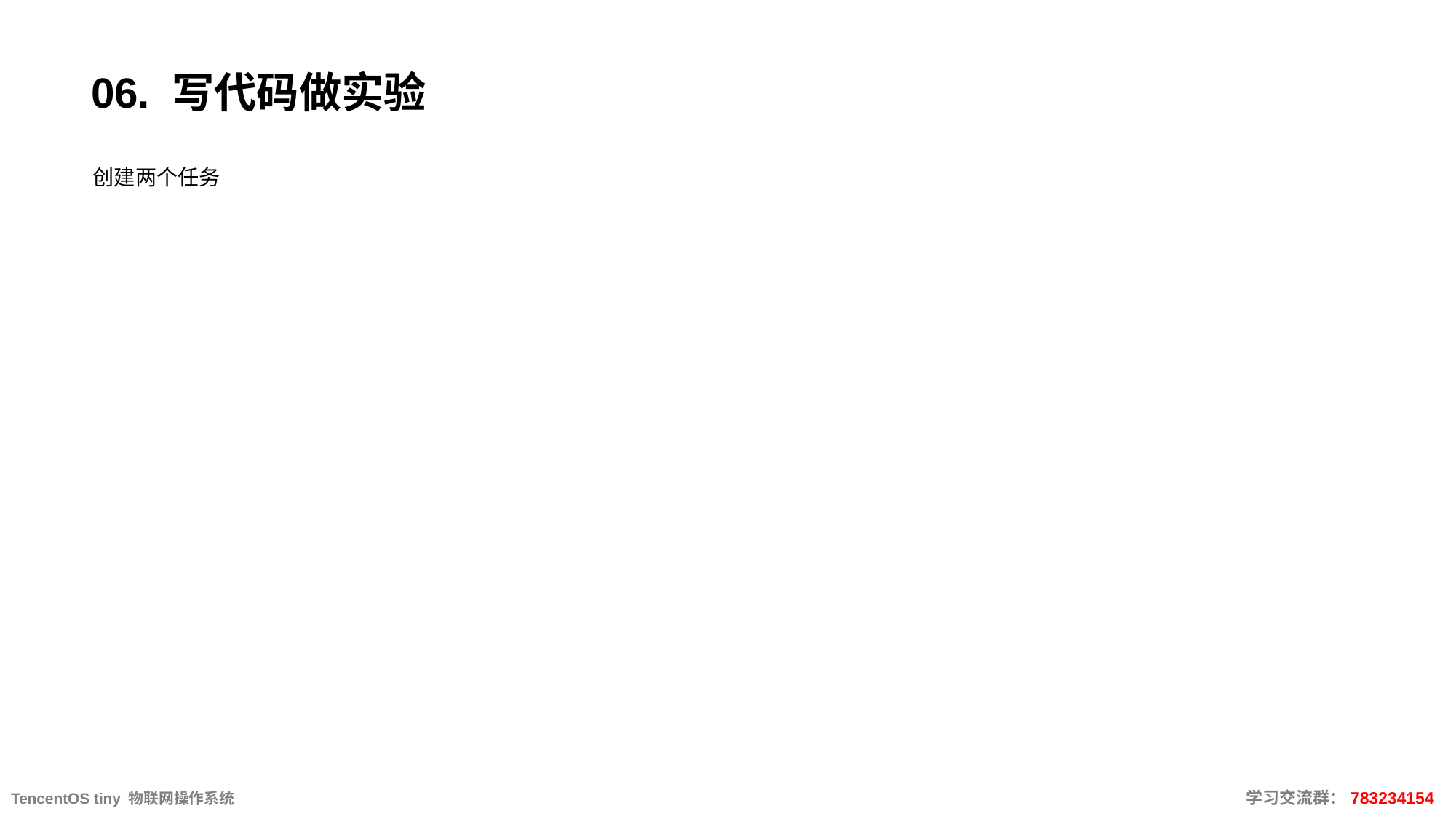

# 06. 写代码做实验
创建两个任务

TencentOS tiny 物联网操作系统									          学习交流群：783234154